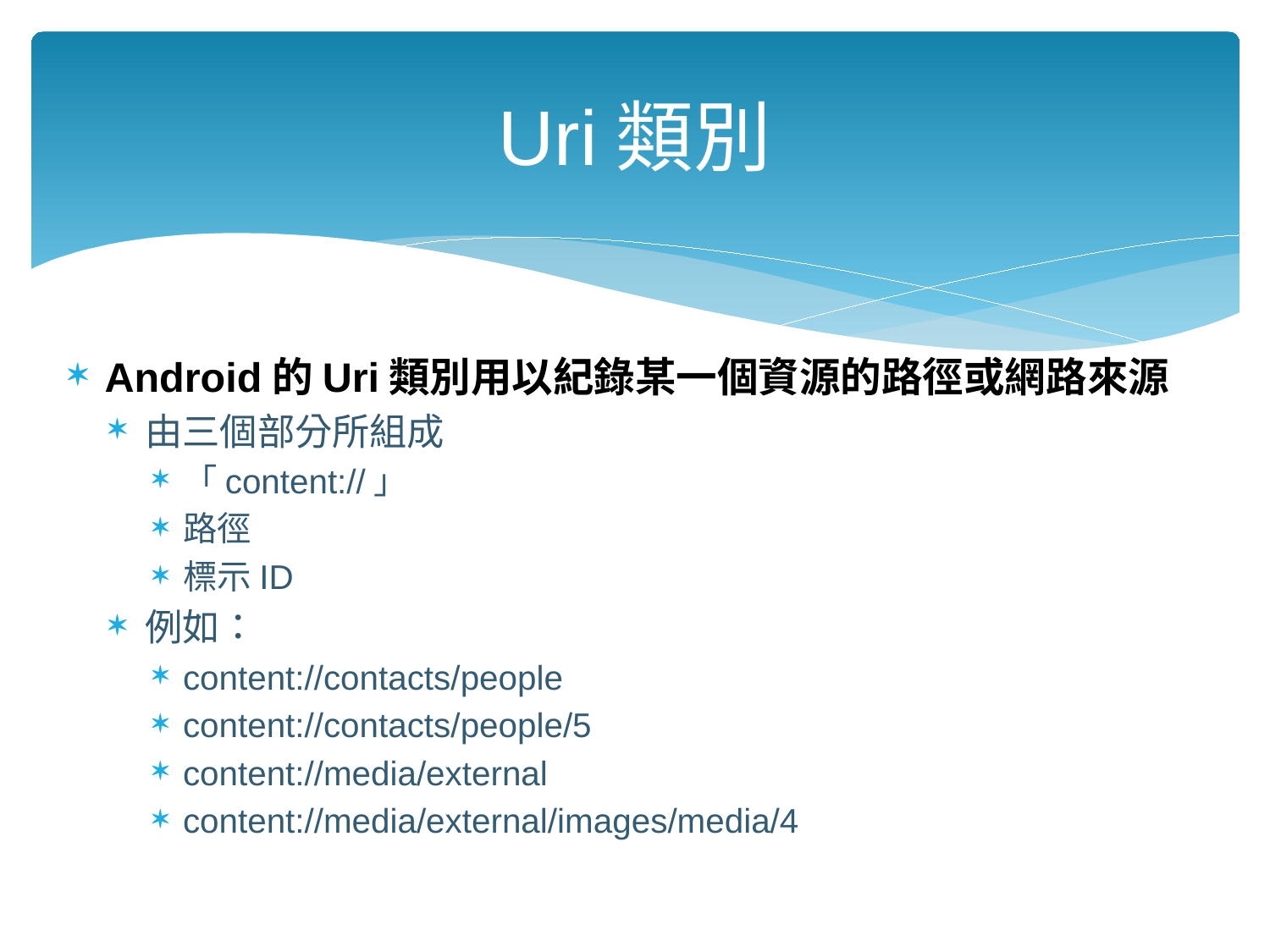

# Uri類別
Android的Uri類別用以紀錄某一個資源的路徑或網路來源
由三個部分所組成
「content://」
路徑
標示ID
例如：
content://contacts/people
content://contacts/people/5
content://media/external
content://media/external/images/media/4